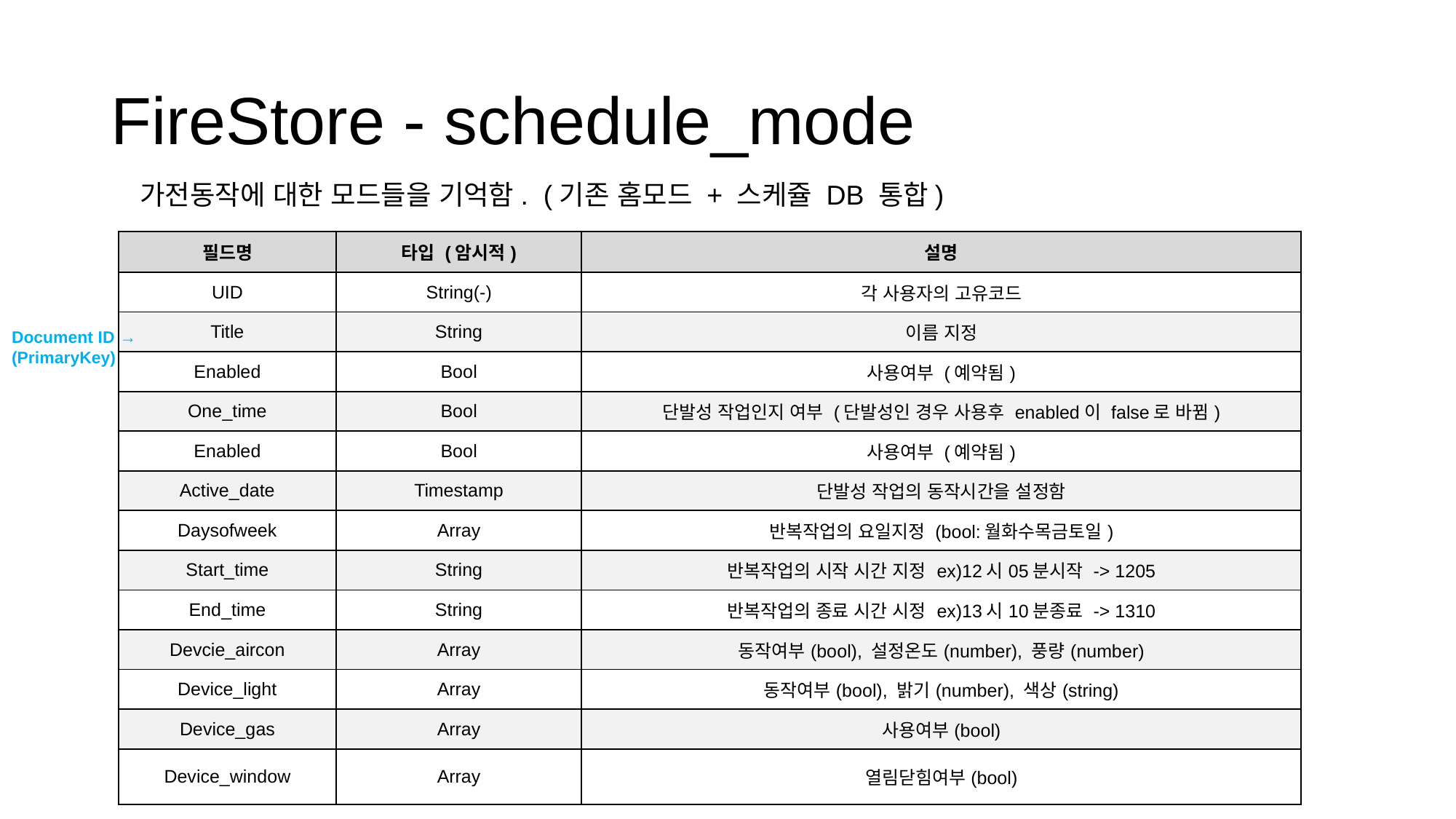

# FireStore - schedule_mode
가전동작에 대한 모드들을 기억함.  (기존 홈모드 + 스케쥴 DB 통합)
| 필드명 | 타입 (암시적) | 설명 |
| --- | --- | --- |
| UID | String(-) | 각 사용자의 고유코드 |
| Title | String | 이름 지정 |
| Enabled | Bool | 사용여부 (예약됨) |
| One\_time | Bool | 단발성 작업인지 여부 (단발성인 경우 사용후 enabled이 false로 바뀜) |
| Enabled | Bool | 사용여부 (예약됨) |
| Active\_date | Timestamp | 단발성 작업의 동작시간을 설정함 |
| Daysofweek | Array | 반복작업의 요일지정 (bool:월화수목금토일) |
| Start\_time | String | 반복작업의 시작 시간 지정 ex)12시05분시작 -> 1205 |
| End\_time | String | 반복작업의 종료 시간 시정 ex)13시10분종료 -> 1310 |
| Devcie\_aircon | Array | 동작여부(bool), 설정온도(number), 풍량(number) |
| Device\_light | Array | 동작여부(bool), 밝기(number), 색상(string) |
| Device\_gas | Array | 사용여부(bool) |
| Device\_window | Array | 열림닫힘여부(bool) |
Document ID →
(PrimaryKey)